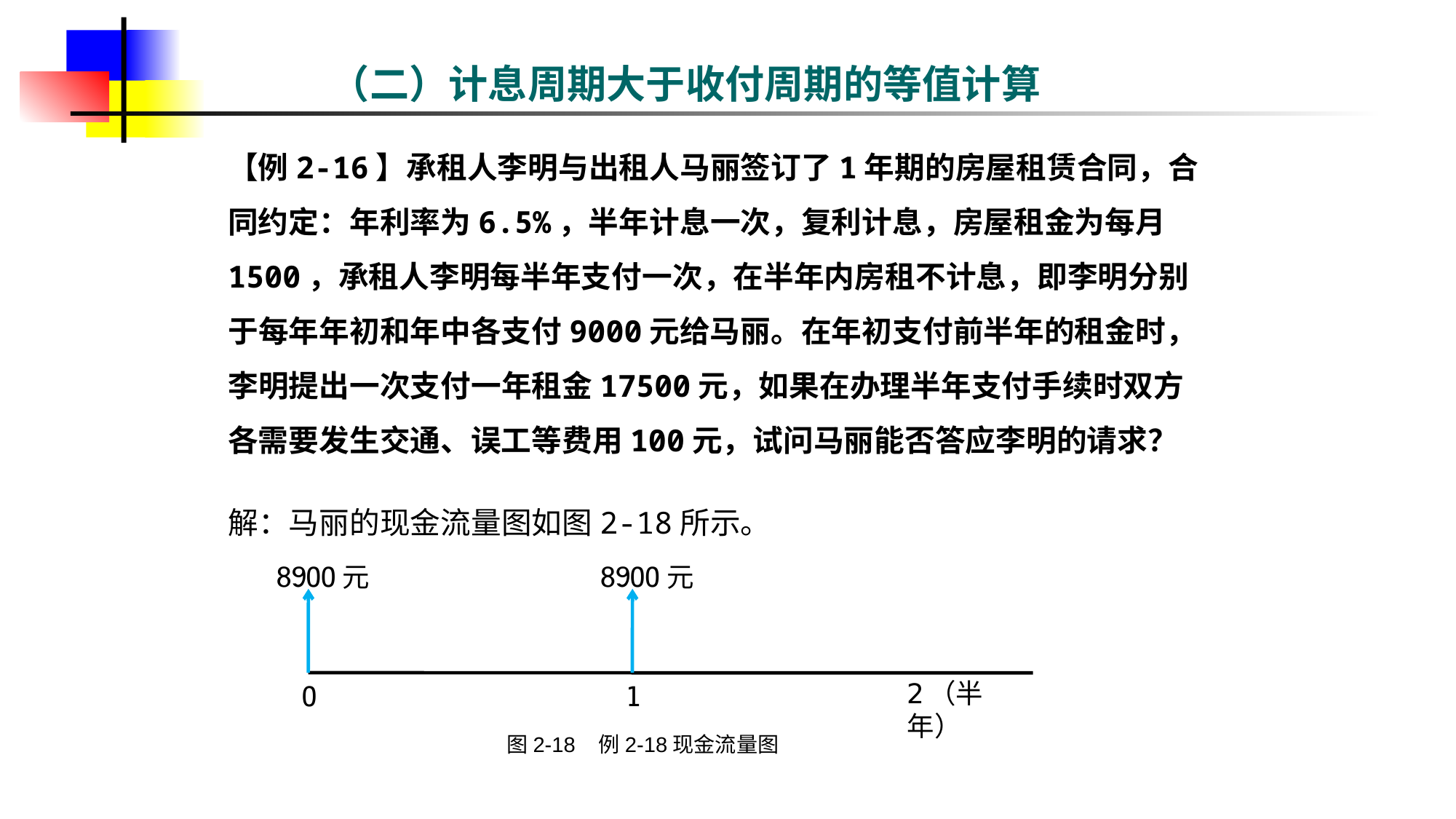

# （二）计息周期大于收付周期的等值计算
【例2-16】承租人李明与出租人马丽签订了1年期的房屋租赁合同，合同约定：年利率为6.5%，半年计息一次，复利计息，房屋租金为每月1500，承租人李明每半年支付一次，在半年内房租不计息，即李明分别于每年年初和年中各支付9000元给马丽。在年初支付前半年的租金时，李明提出一次支付一年租金17500元，如果在办理半年支付手续时双方各需要发生交通、误工等费用100元，试问马丽能否答应李明的请求？

解：马丽的现金流量图如图2-18所示。
8900元
8900元
2（半年）
0
1
图2-18   例2-18现金流量图